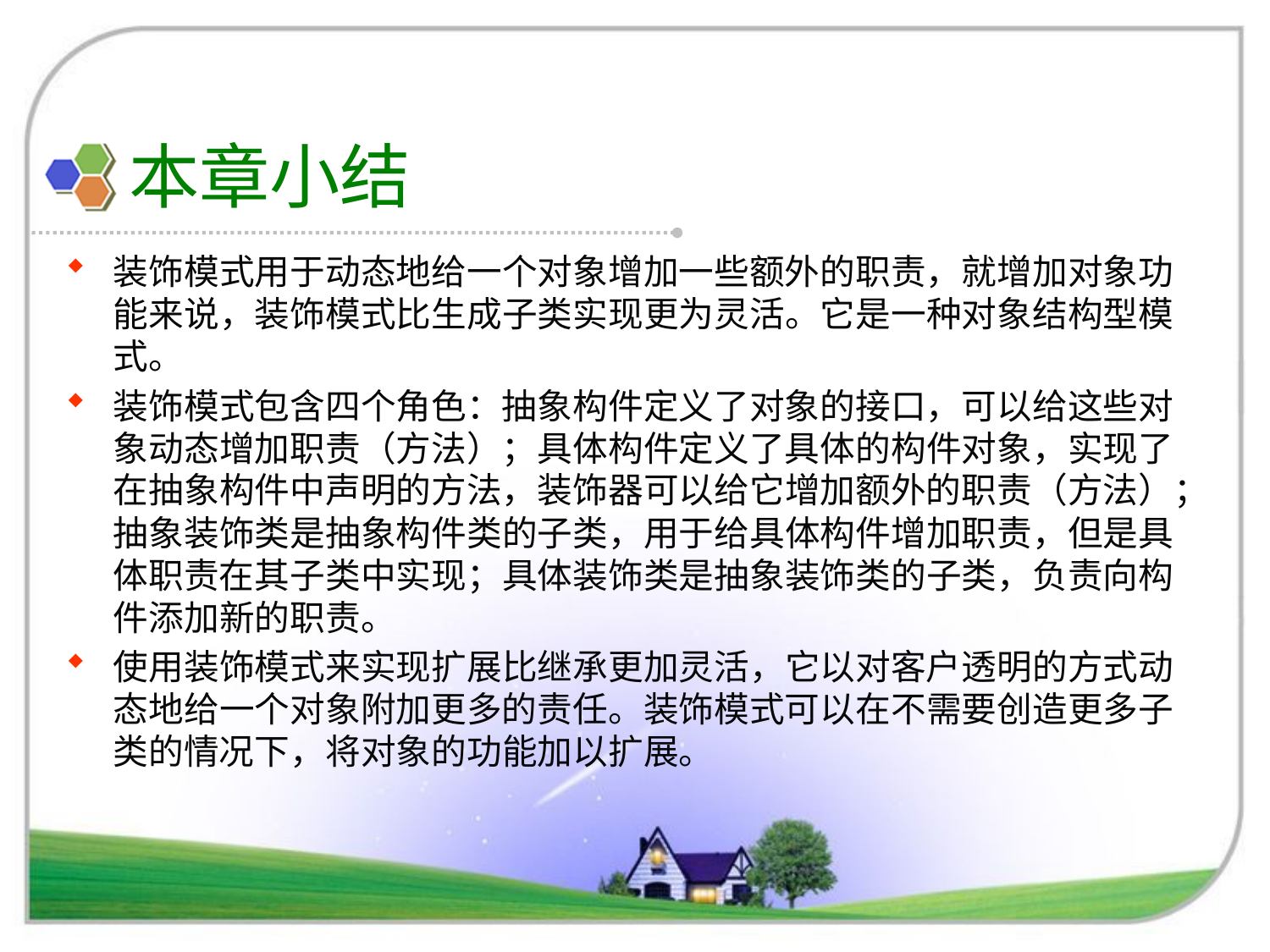

# 本章小结
装饰模式用于动态地给一个对象增加一些额外的职责，就增加对象功能来说，装饰模式比生成子类实现更为灵活。它是一种对象结构型模式。
装饰模式包含四个角色：抽象构件定义了对象的接口，可以给这些对象动态增加职责（方法）；具体构件定义了具体的构件对象，实现了在抽象构件中声明的方法，装饰器可以给它增加额外的职责（方法）；抽象装饰类是抽象构件类的子类，用于给具体构件增加职责，但是具体职责在其子类中实现；具体装饰类是抽象装饰类的子类，负责向构件添加新的职责。
使用装饰模式来实现扩展比继承更加灵活，它以对客户透明的方式动态地给一个对象附加更多的责任。装饰模式可以在不需要创造更多子类的情况下，将对象的功能加以扩展。